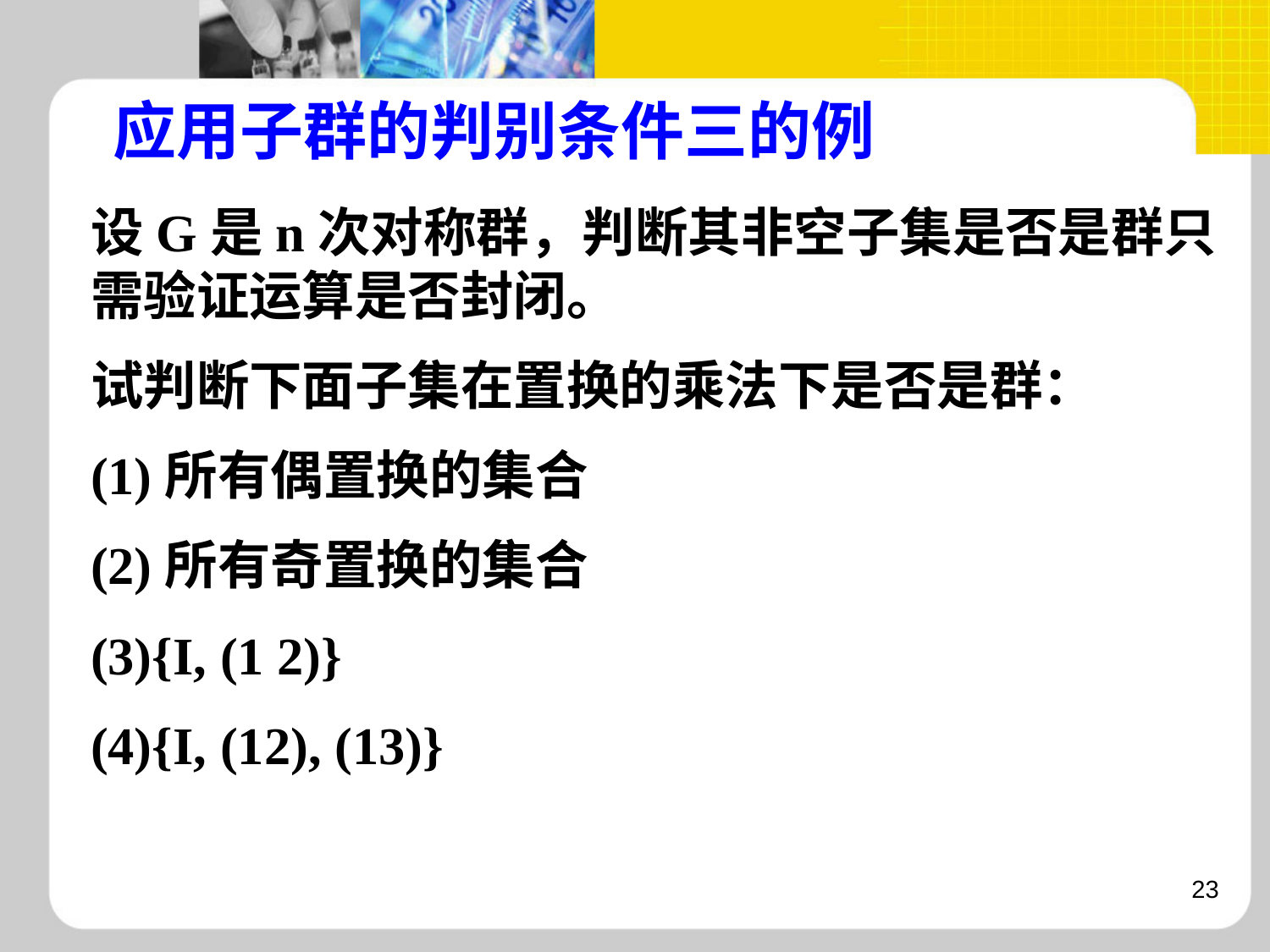

# 应用子群的判别条件三的例
设G是n次对称群，判断其非空子集是否是群只需验证运算是否封闭。
试判断下面子集在置换的乘法下是否是群：
(1)所有偶置换的集合
(2)所有奇置换的集合
(3){I, (1 2)}
(4){I, (12), (13)}

23